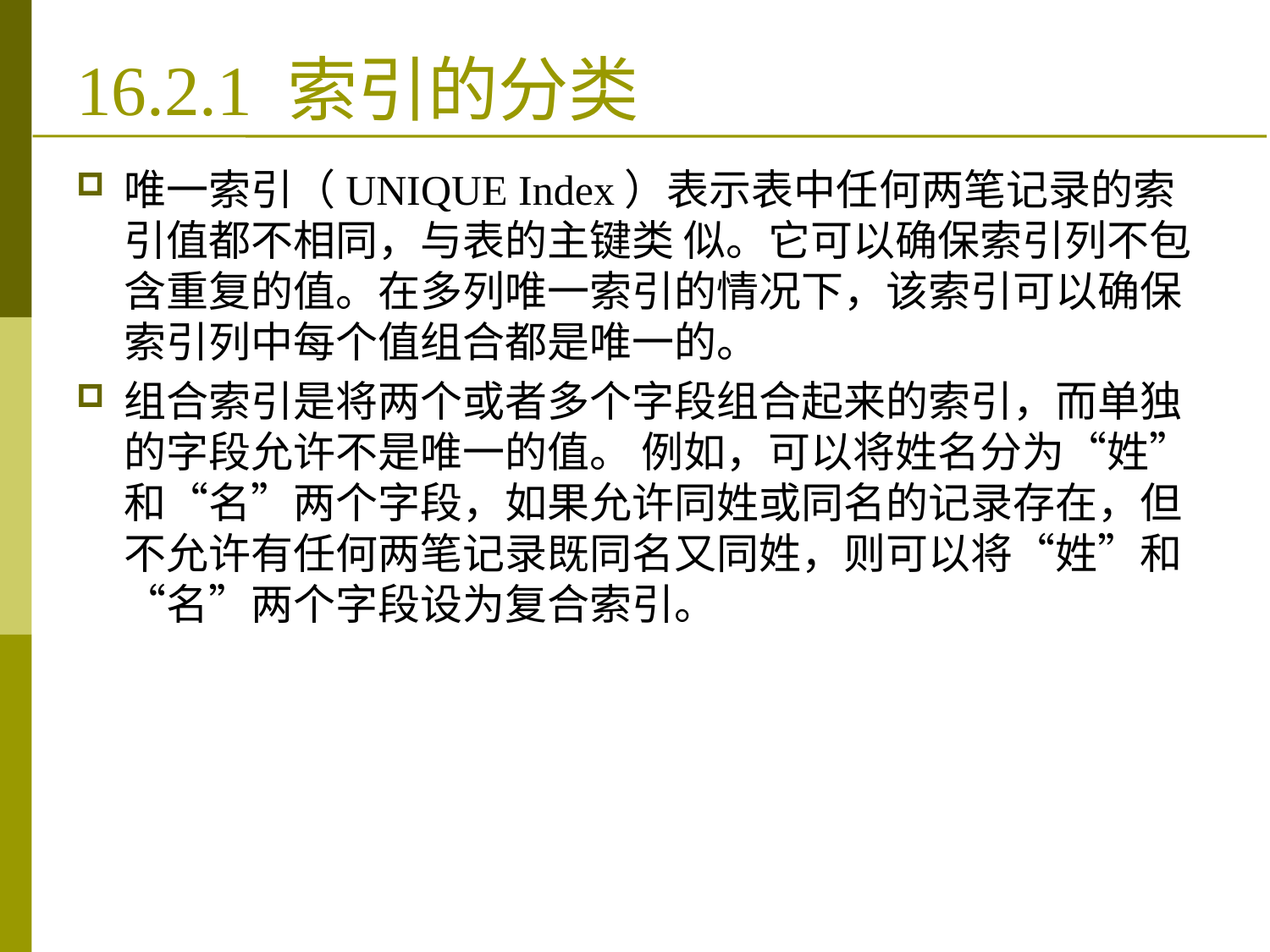

# 16.2.1 索引的分类
唯一索引（UNIQUE Index）表示表中任何两笔记录的索引值都不相同，与表的主键类 似。它可以确保索引列不包含重复的值。在多列唯一索引的情况下，该索引可以确保索引列中每个值组合都是唯一的。
组合索引是将两个或者多个字段组合起来的索引，而单独的字段允许不是唯一的值。 例如，可以将姓名分为“姓”和“名”两个字段，如果允许同姓或同名的记录存在，但不允许有任何两笔记录既同名又同姓，则可以将“姓”和“名”两个字段设为复合索引。